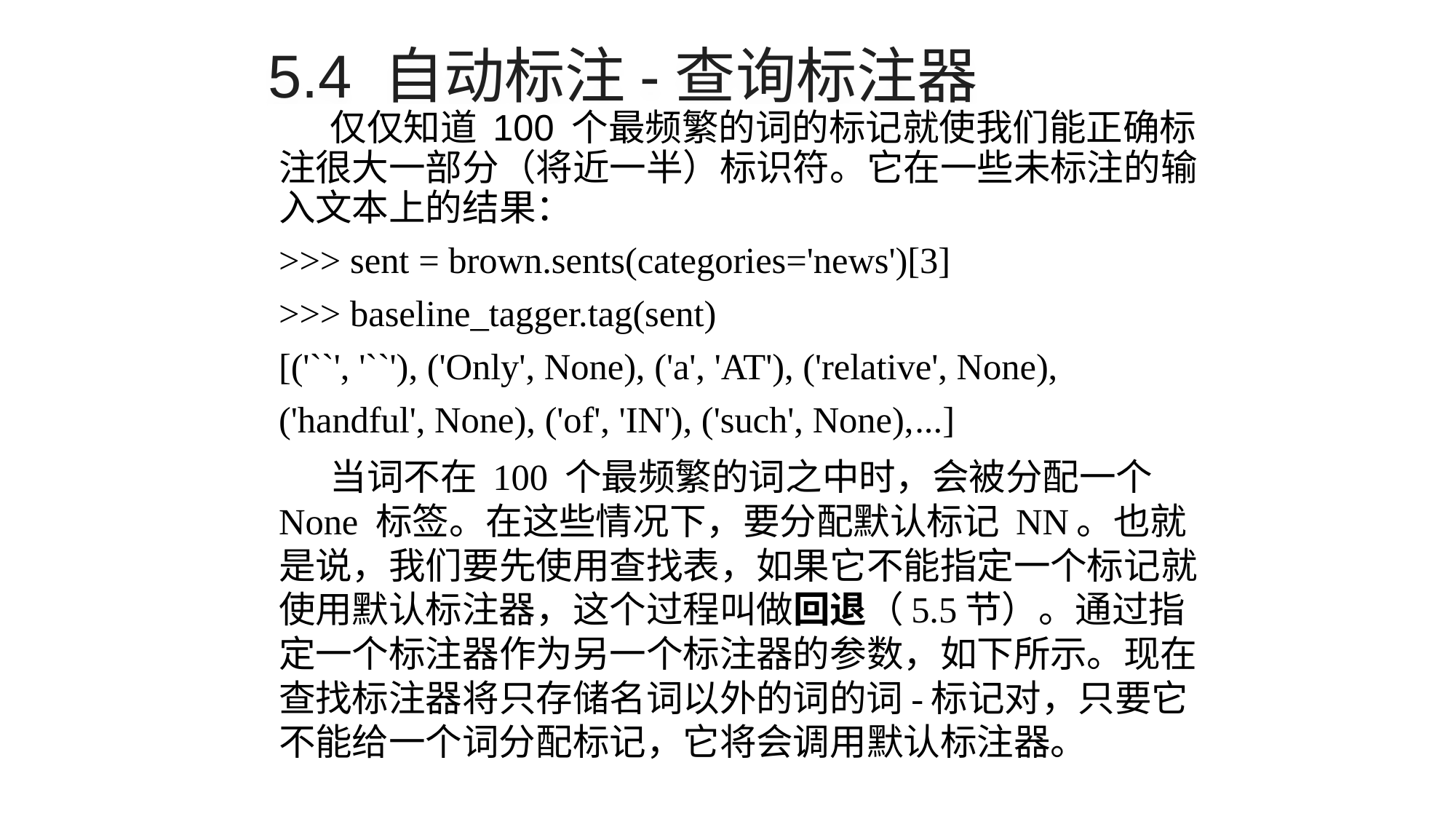

# 5.4 自动标注-查询标注器
仅仅知道 100 个最频繁的词的标记就使我们能正确标注很大一部分（将近一半）标识符。它在一些未标注的输入文本上的结果：
>>> sent = brown.sents(categories='news')[3]
>>> baseline_tagger.tag(sent)
[('``', '``'), ('Only', None), ('a', 'AT'), ('relative', None),
('handful', None), ('of', 'IN'), ('such', None),...]
当词不在 100 个最频繁的词之中时，会被分配一个 None 标签。在这些情况下，要分配默认标记 NN。也就是说，我们要先使用查找表，如果它不能指定一个标记就使用默认标注器，这个过程叫做回退（5.5节）。通过指定一个标注器作为另一个标注器的参数，如下所示。现在查找标注器将只存储名词以外的词的词-标记对，只要它不能给一个词分配标记，它将会调用默认标注器。